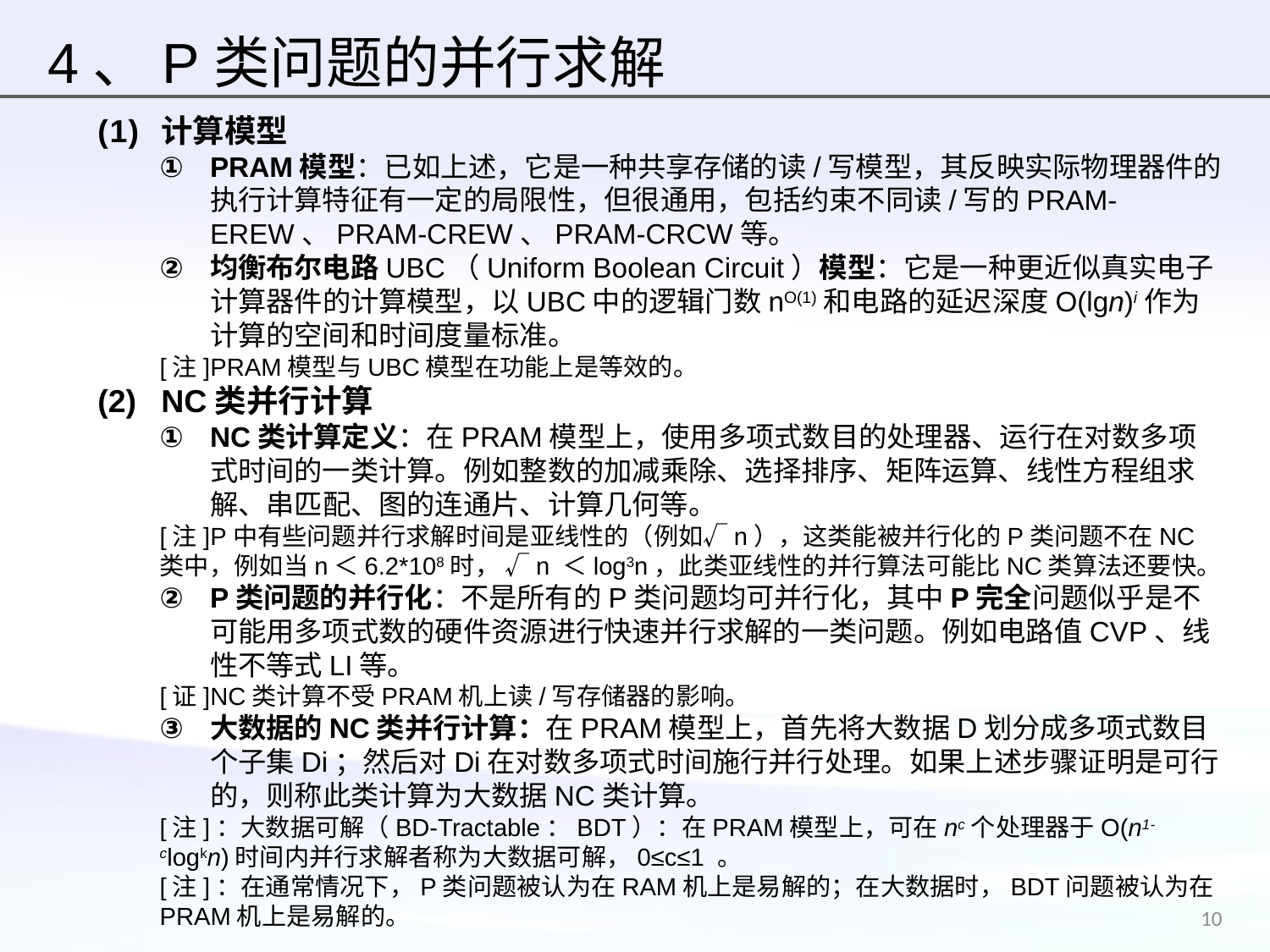

# 4、P类问题的并行求解
计算模型
PRAM模型：已如上述，它是一种共享存储的读/写模型，其反映实际物理器件的执行计算特征有一定的局限性，但很通用，包括约束不同读/写的PRAM-EREW、PRAM-CREW、PRAM-CRCW等。
均衡布尔电路UBC（Uniform Boolean Circuit）模型：它是一种更近似真实电子计算器件的计算模型，以UBC中的逻辑门数nO(1)和电路的延迟深度O(lgn)i作为计算的空间和时间度量标准。
[注]PRAM模型与UBC模型在功能上是等效的。
NC类并行计算
NC类计算定义：在PRAM模型上，使用多项式数目的处理器、运行在对数多项式时间的一类计算。例如整数的加减乘除、选择排序、矩阵运算、线性方程组求解、串匹配、图的连通片、计算几何等。
[注]P中有些问题并行求解时间是亚线性的（例如√n），这类能被并行化的P类问题不在NC类中，例如当n＜6.2*108时， √n ＜log3n，此类亚线性的并行算法可能比NC类算法还要快。
P类问题的并行化：不是所有的P类问题均可并行化，其中P完全问题似乎是不可能用多项式数的硬件资源进行快速并行求解的一类问题。例如电路值CVP、线性不等式LI等。
[证]NC类计算不受PRAM机上读/写存储器的影响。
大数据的NC类并行计算：在PRAM模型上，首先将大数据D划分成多项式数目个子集Di；然后对Di在对数多项式时间施行并行处理。如果上述步骤证明是可行的，则称此类计算为大数据NC类计算。
[注]：大数据可解（BD-Tractable：BDT）：在PRAM模型上，可在nc个处理器于O(n1-clogkn)时间内并行求解者称为大数据可解，0≤c≤1 。
[注]：在通常情况下，P类问题被认为在RAM机上是易解的；在大数据时，BDT问题被认为在PRAM机上是易解的。
10